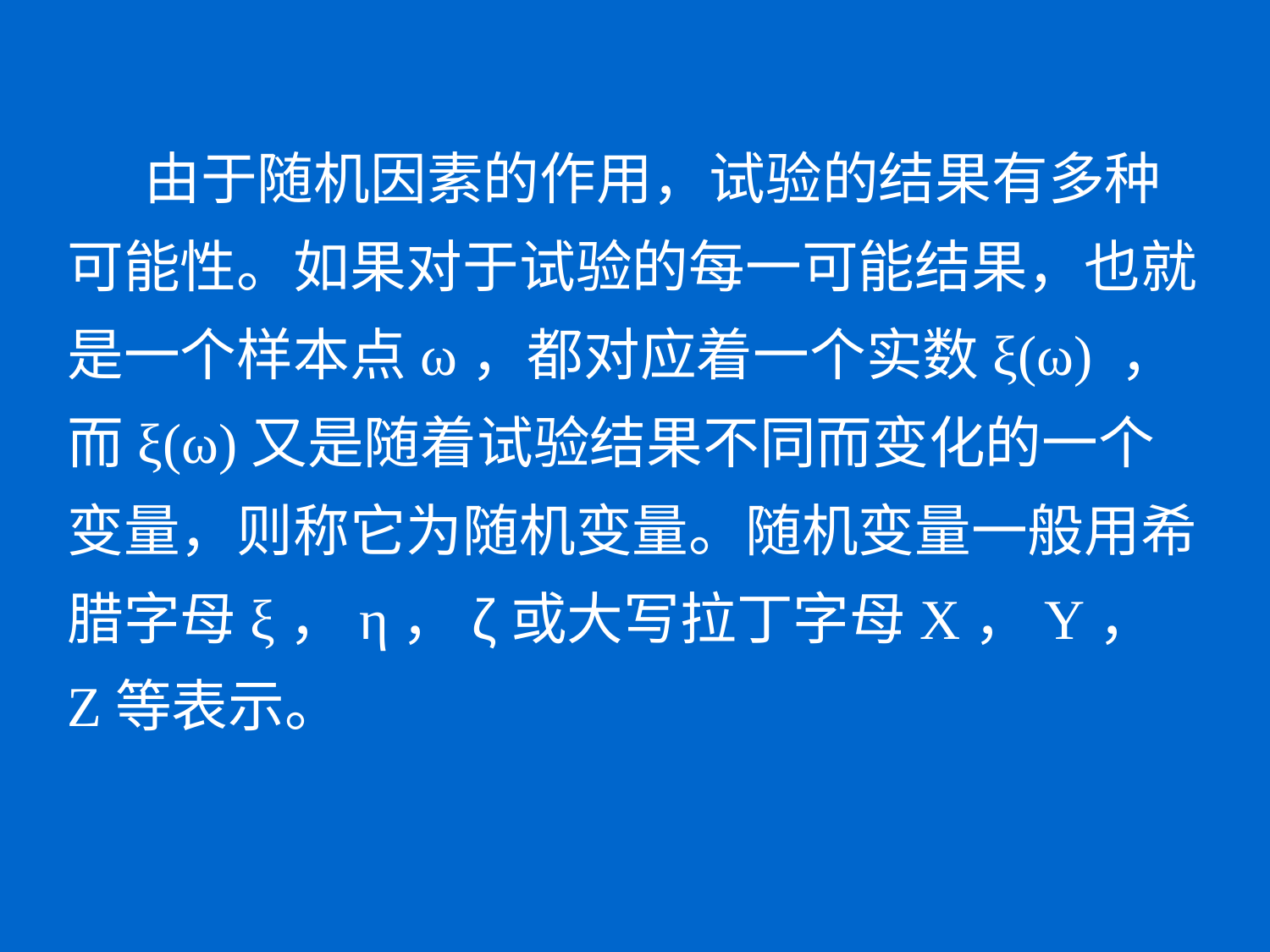

由于随机因素的作用，试验的结果有多种可能性。如果对于试验的每一可能结果，也就是一个样本点ω，都对应着一个实数ξ(ω) ，而ξ(ω)又是随着试验结果不同而变化的一个变量，则称它为随机变量。随机变量一般用希腊字母ξ，η，ζ或大写拉丁字母X，Y，Z等表示。